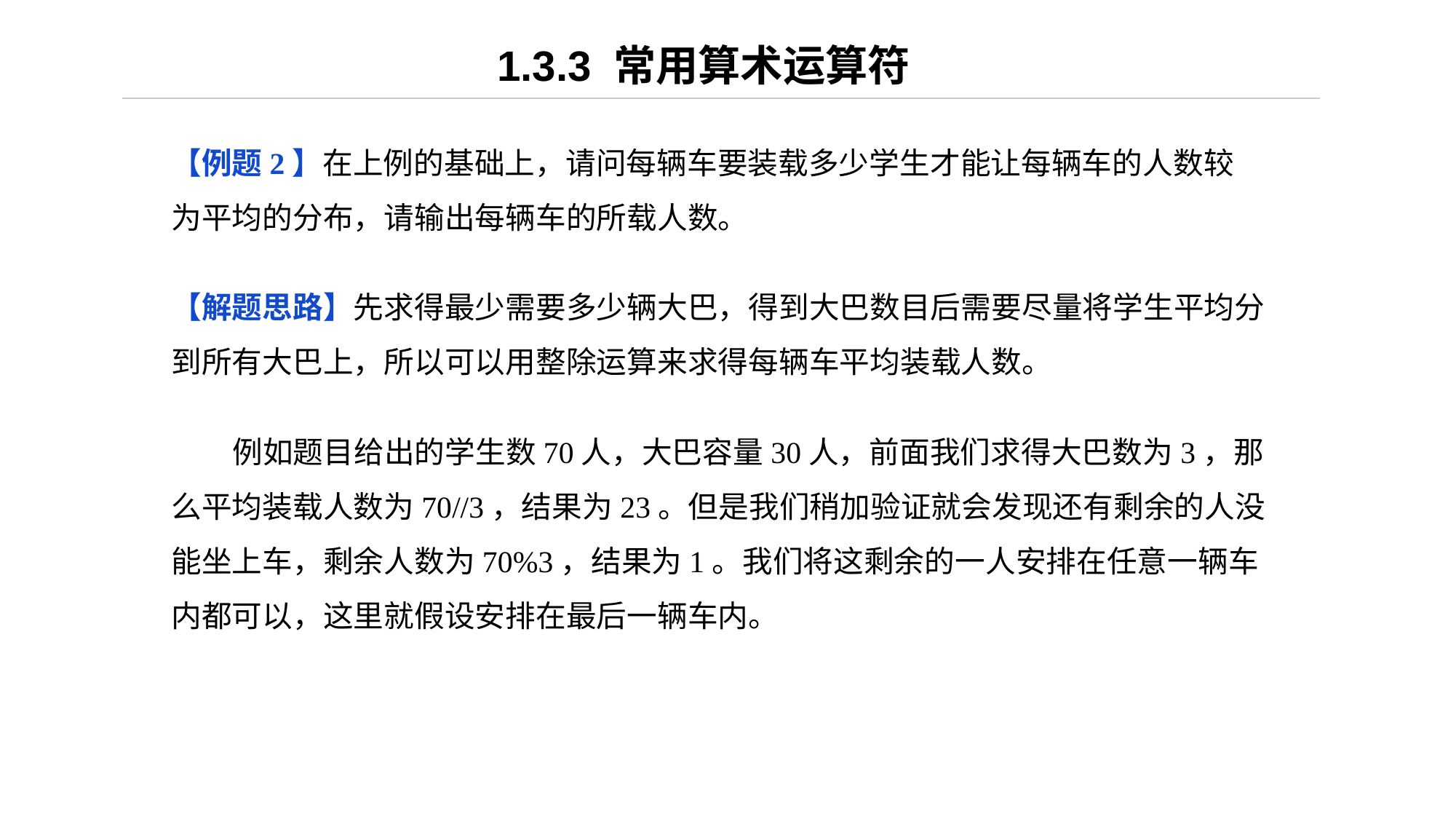

# 1.3.3 常用算术运算符
【例题2】在上例的基础上，请问每辆车要装载多少学生才能让每辆车的人数较为平均的分布，请输出每辆车的所载人数。
【解题思路】先求得最少需要多少辆大巴，得到大巴数目后需要尽量将学生平均分到所有大巴上，所以可以用整除运算来求得每辆车平均装载人数。
        例如题目给出的学生数70人，大巴容量30人，前面我们求得大巴数为3，那么平均装载人数为70//3，结果为23。但是我们稍加验证就会发现还有剩余的人没能坐上车，剩余人数为70%3，结果为1。我们将这剩余的一人安排在任意一辆车内都可以，这里就假设安排在最后一辆车内。